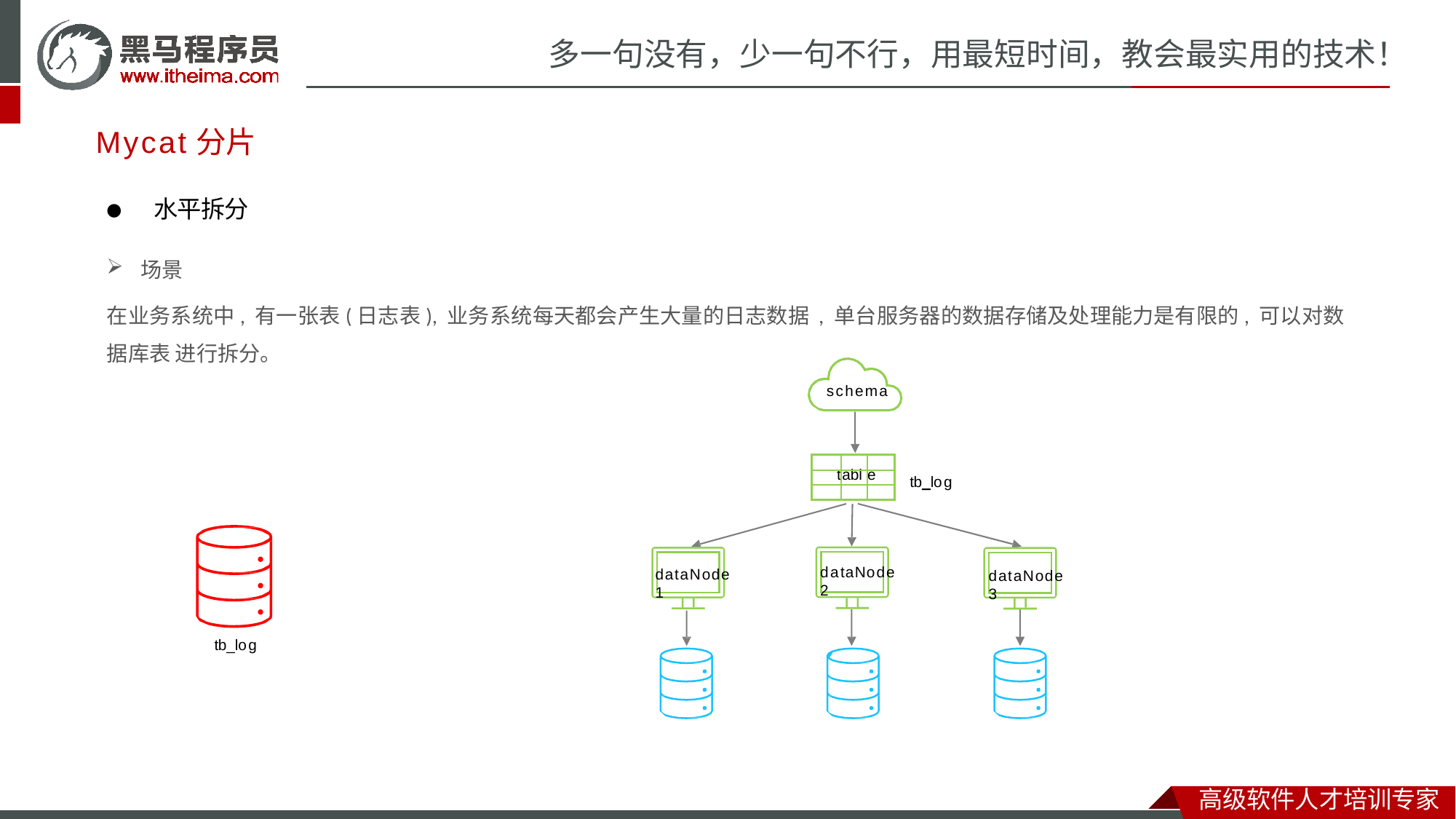

# 多一句没有，少一句不行，用最短时间，教会最实用的技术！

Mycat分片
⚫	水平拆分

场景
在业务系统中, 有一张表(日志表), 业务系统每天都会产生大量的日志数据, 单台服务器的数据存储及处理能力是有限的, 可以对数据库表 进行拆分。
schema

|  |  |  |
| --- | --- | --- |
| t | abl | e |
|  |  |  |
tb_log

dataNode2
dataNode1
dataNode3

tb_log

高级软件人才培训专家